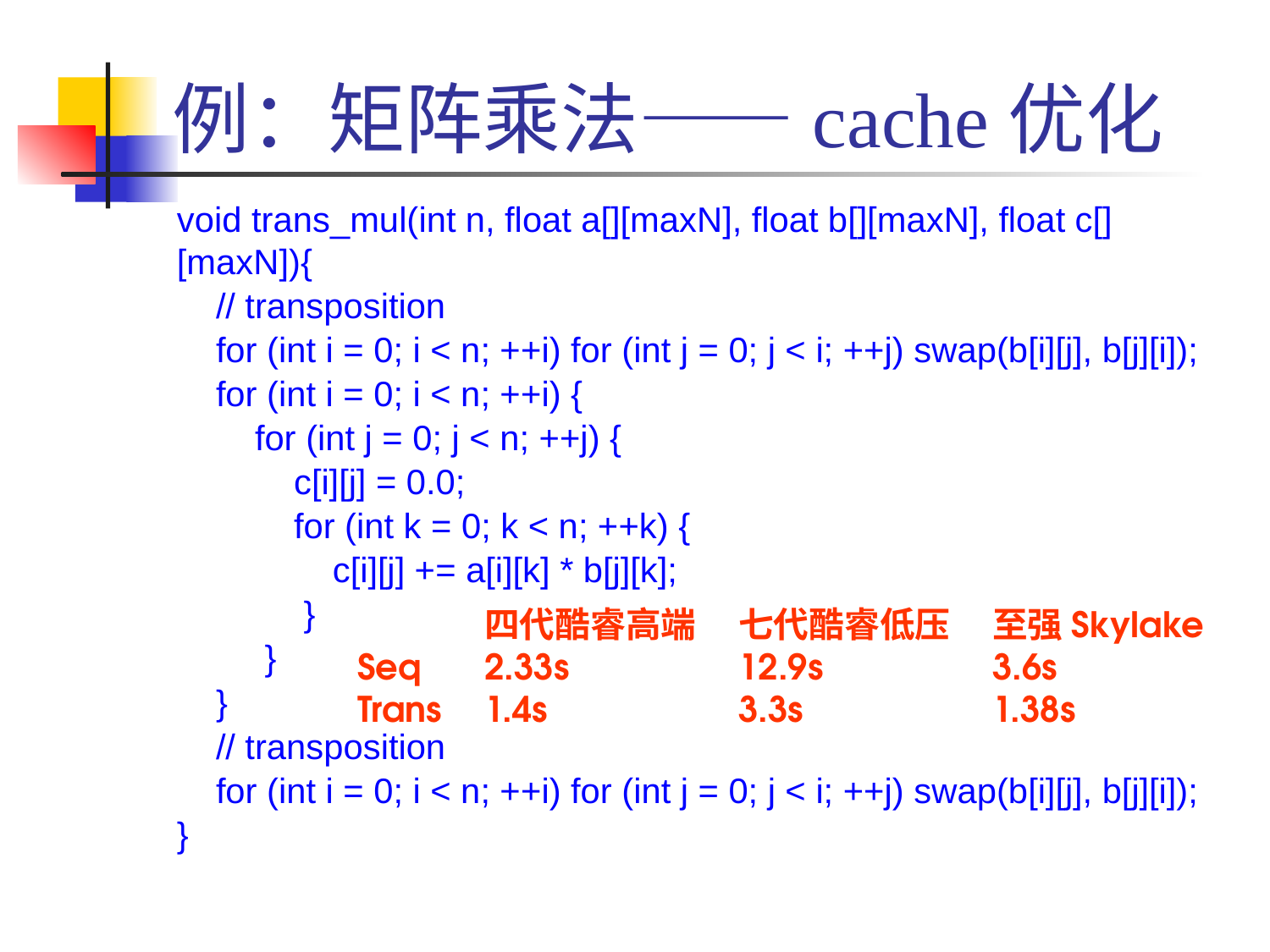

# 例：矩阵乘法——cache优化
void trans_mul(int n, float a[][maxN], float b[][maxN], float c[][maxN]){
    // transposition
    for (int i = 0; i < n; ++i) for (int j = 0; j < i; ++j) swap(b[i][j], b[j][i]);
    for (int i = 0; i < n; ++i) {
        for (int j = 0; j < n; ++j) {
            c[i][j] = 0.0;
            for (int k = 0; k < n; ++k) {
                c[i][j] += a[i][k] * b[j][k];
             }
         }
    }
    // transposition
    for (int i = 0; i < n; ++i) for (int j = 0; j < i; ++j) swap(b[i][j], b[j][i]);
}
	四代酷睿高端	七代酷睿低压	至强Skylake
Seq	2.33s		12.9s		3.6s
Trans	1.4s		3.3s		1.38s